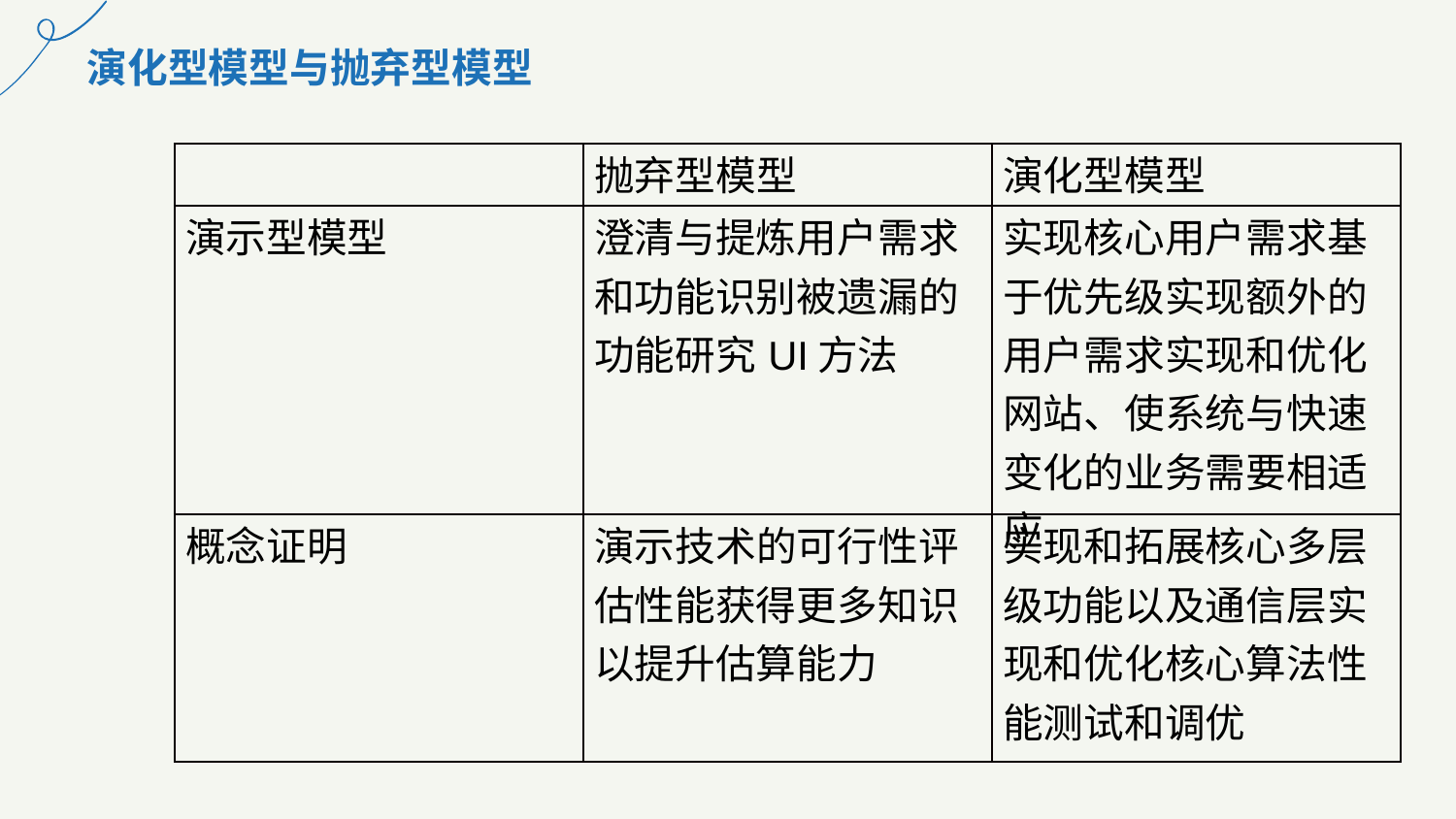

演化型模型与抛弃型模型
|  | 抛弃型模型 | 演化型模型 |
| --- | --- | --- |
| 演示型模型 | 澄清与提炼用户需求和功能识别被遗漏的功能研究UI方法 | 实现核心用户需求基于优先级实现额外的用户需求实现和优化网站、使系统与快速变化的业务需要相适应 |
| 概念证明 | 演示技术的可行性评估性能获得更多知识以提升估算能力 | 实现和拓展核心多层级功能以及通信层实现和优化核心算法性能测试和调优 |